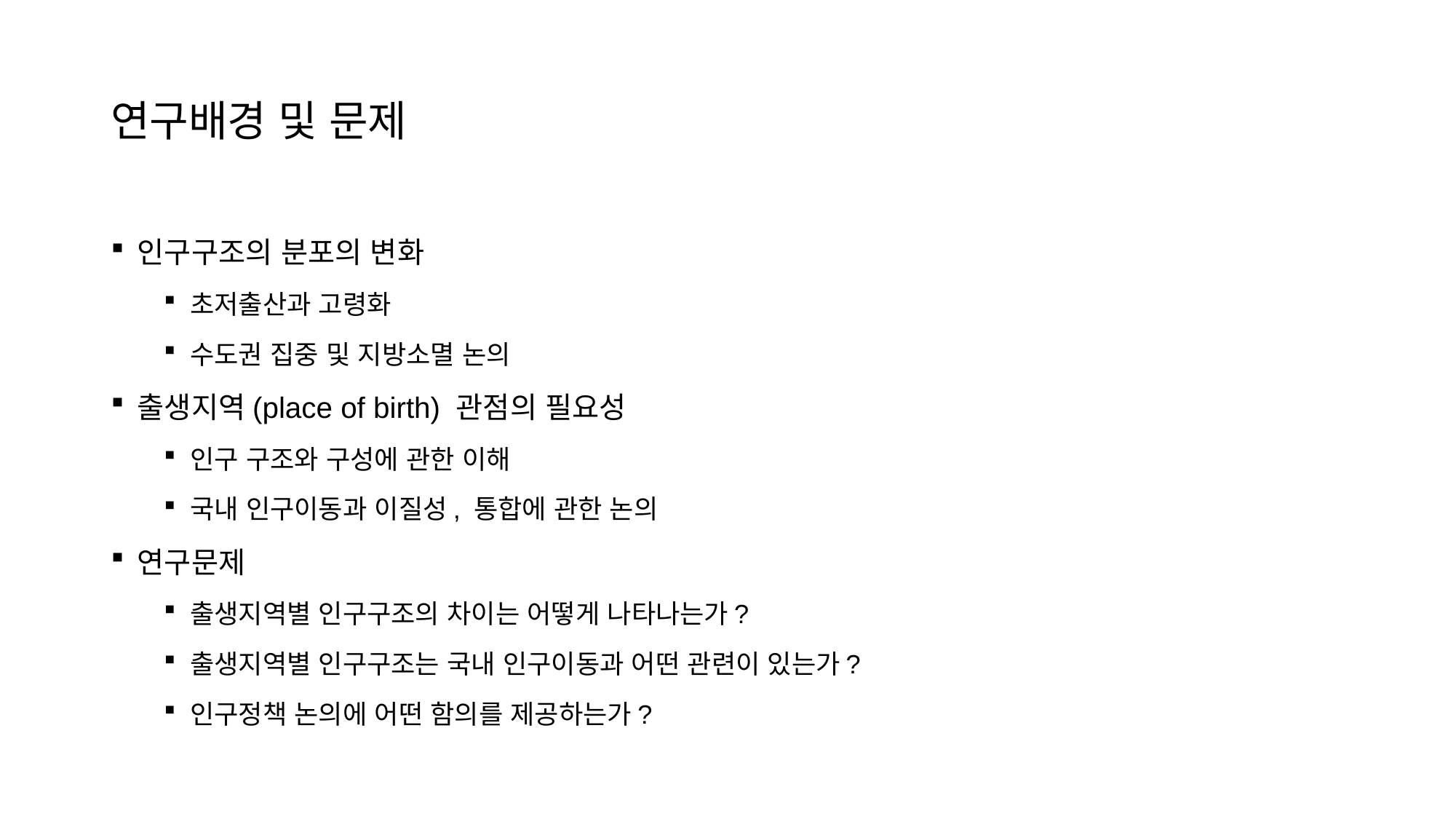

# 연구배경 및 문제
인구구조의 분포의 변화
초저출산과 고령화
수도권 집중 및 지방소멸 논의
출생지역(place of birth) 관점의 필요성
인구 구조와 구성에 관한 이해
국내 인구이동과 이질성, 통합에 관한 논의
연구문제
출생지역별 인구구조의 차이는 어떻게 나타나는가?
출생지역별 인구구조는 국내 인구이동과 어떤 관련이 있는가?
인구정책 논의에 어떤 함의를 제공하는가?